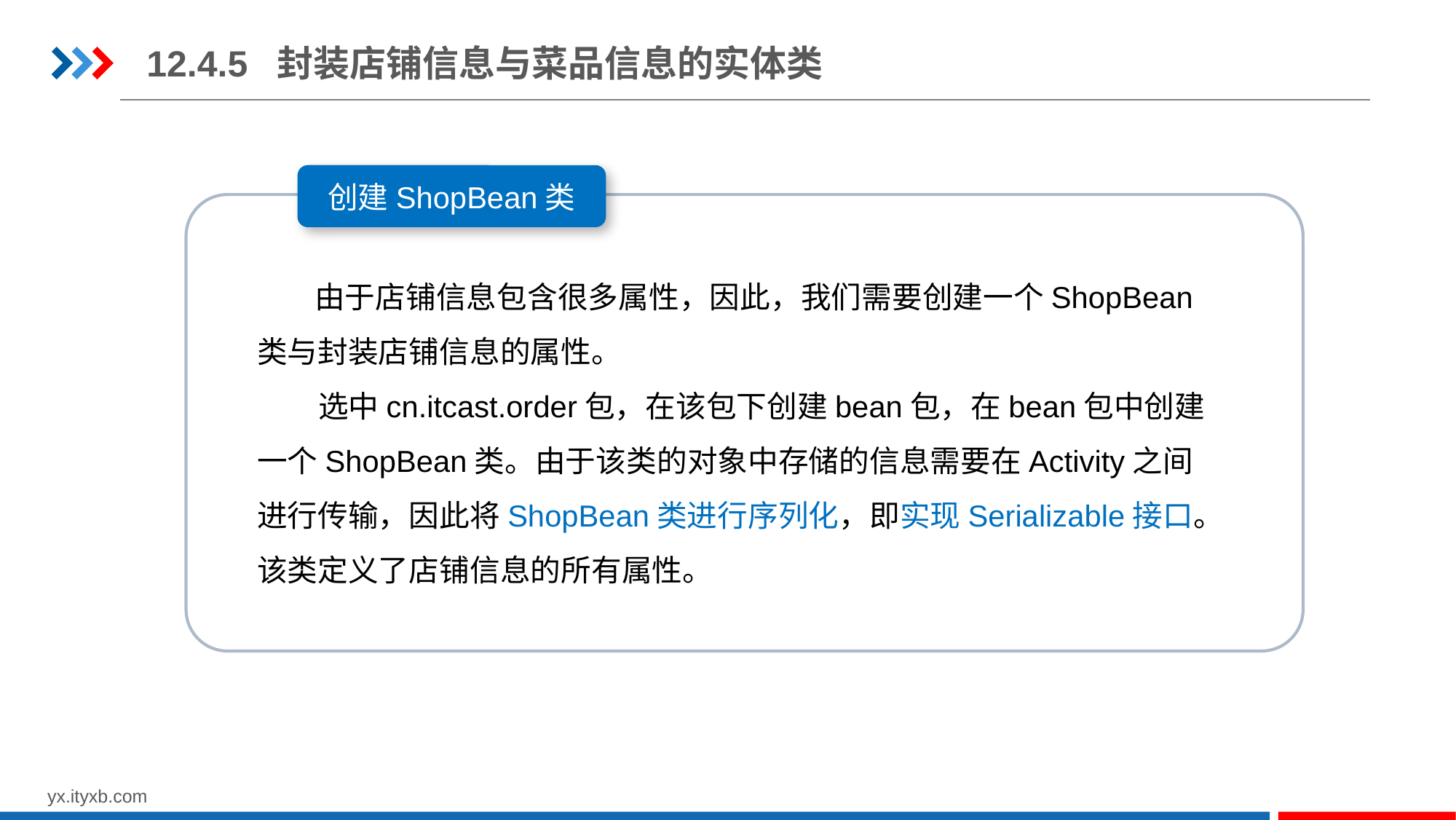

12.4.5  封装店铺信息与菜品信息的实体类
创建ShopBean类

        由于店铺信息包含很多属性，因此，我们需要创建一个ShopBean类与封装店铺信息的属性。
        选中cn.itcast.order包，在该包下创建bean包，在bean包中创建一个ShopBean类。由于该类的对象中存储的信息需要在Activity之间进行传输，因此将ShopBean类进行序列化，即实现Serializable接口。该类定义了店铺信息的所有属性。